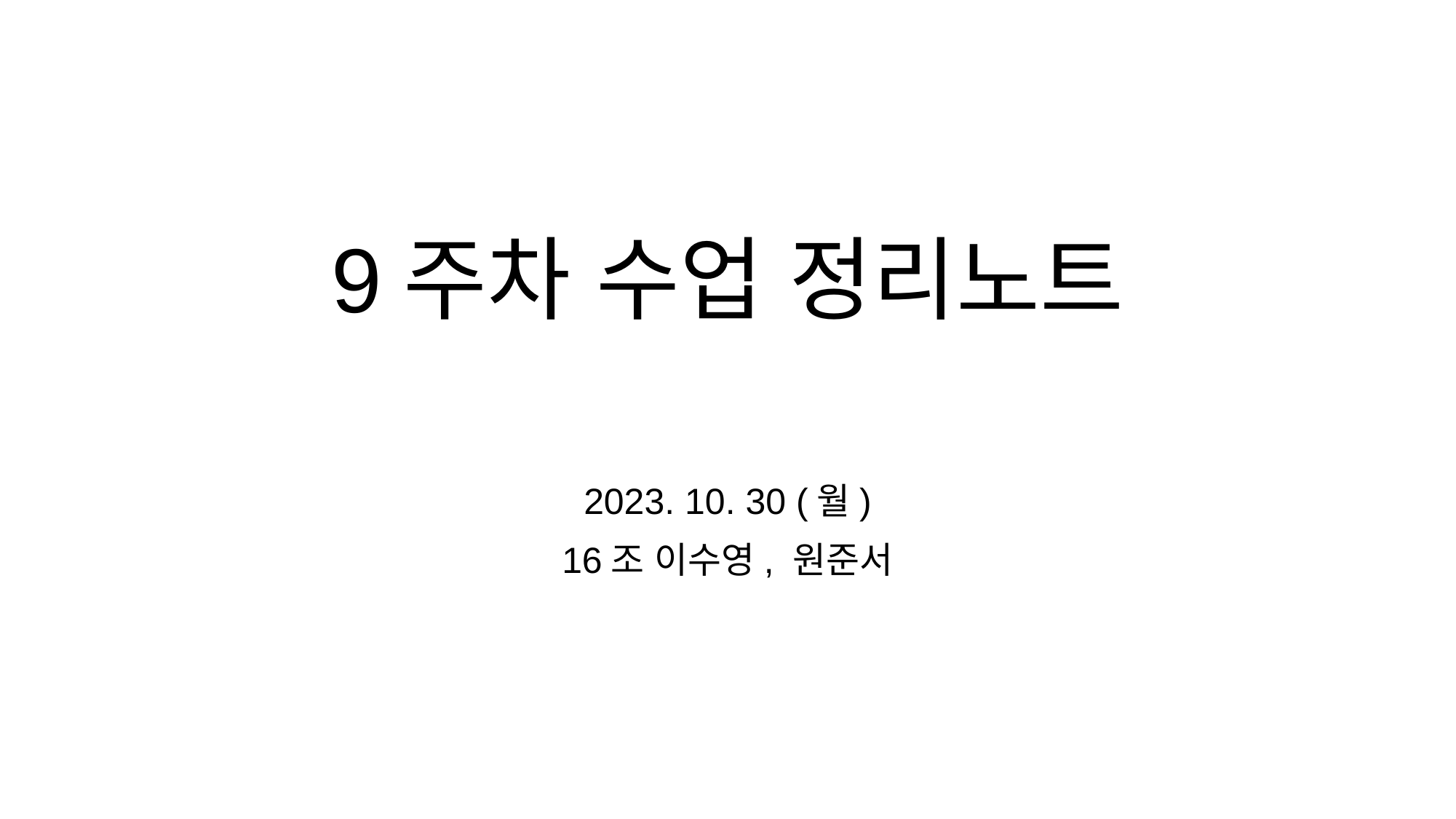

# 9주차 수업 정리노트
2023. 10. 30 (월)
16조 이수영, 원준서